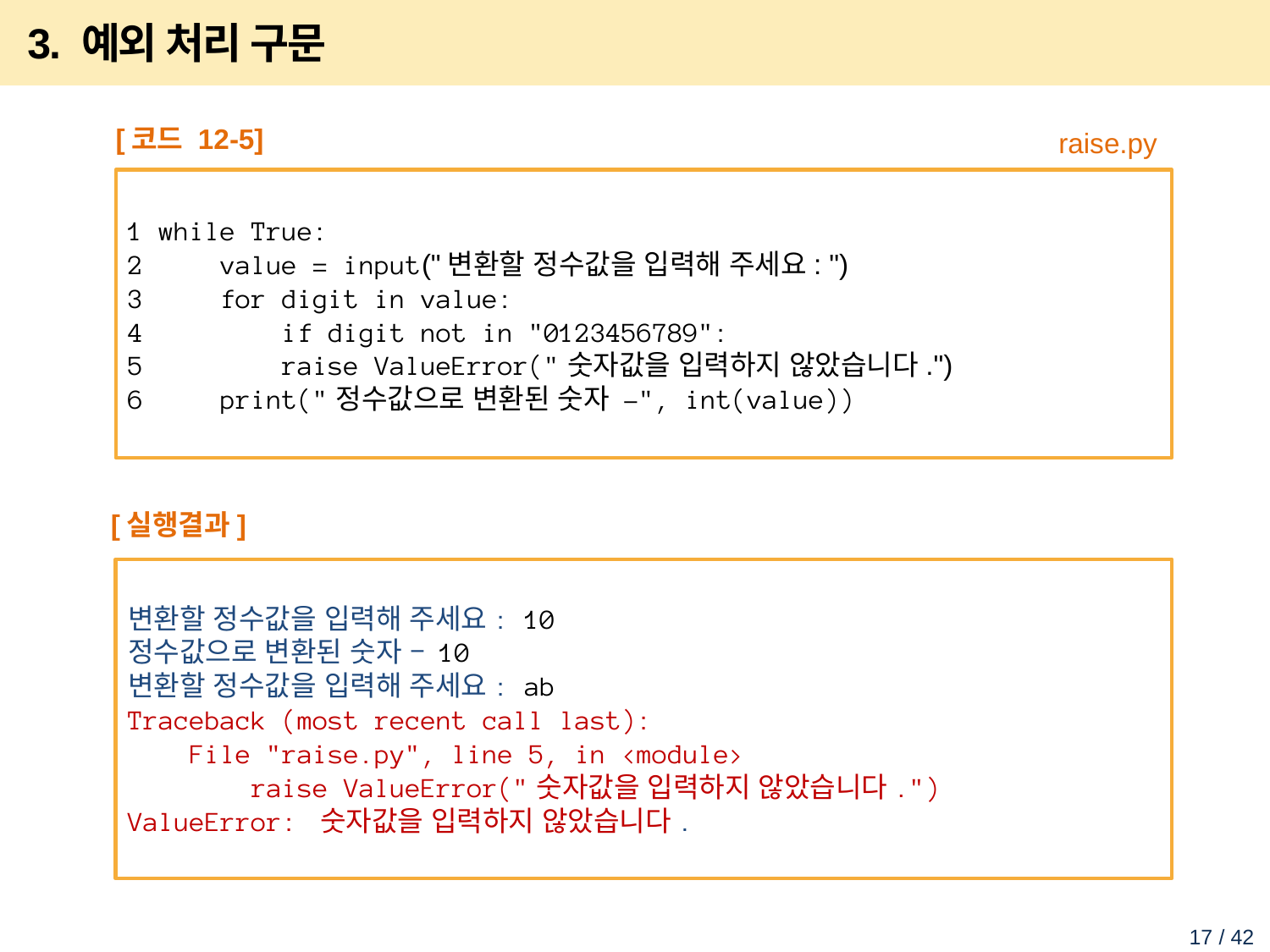

# 3. 예외 처리 구문

[코드 12-5]
1 while True:
2     value = input("변환할 정수값을 입력해 주세요: ")
3     for digit in value:
4         if digit not in "0123456789":
5         raise ValueError("숫자값을 입력하지 않았습니다.")
6     print("정수값으로 변환된 숫자 -", int(value))
[실행결과]
변환할 정수값을 입력해 주세요: 10
정수값으로 변환된 숫자 – 10
변환할 정수값을 입력해 주세요: ab
Traceback (most recent call last):
    File "raise.py", line 5, in <module>
        raise ValueError("숫자값을 입력하지 않았습니다.")
ValueError: 숫자값을 입력하지 않았습니다.
raise.py